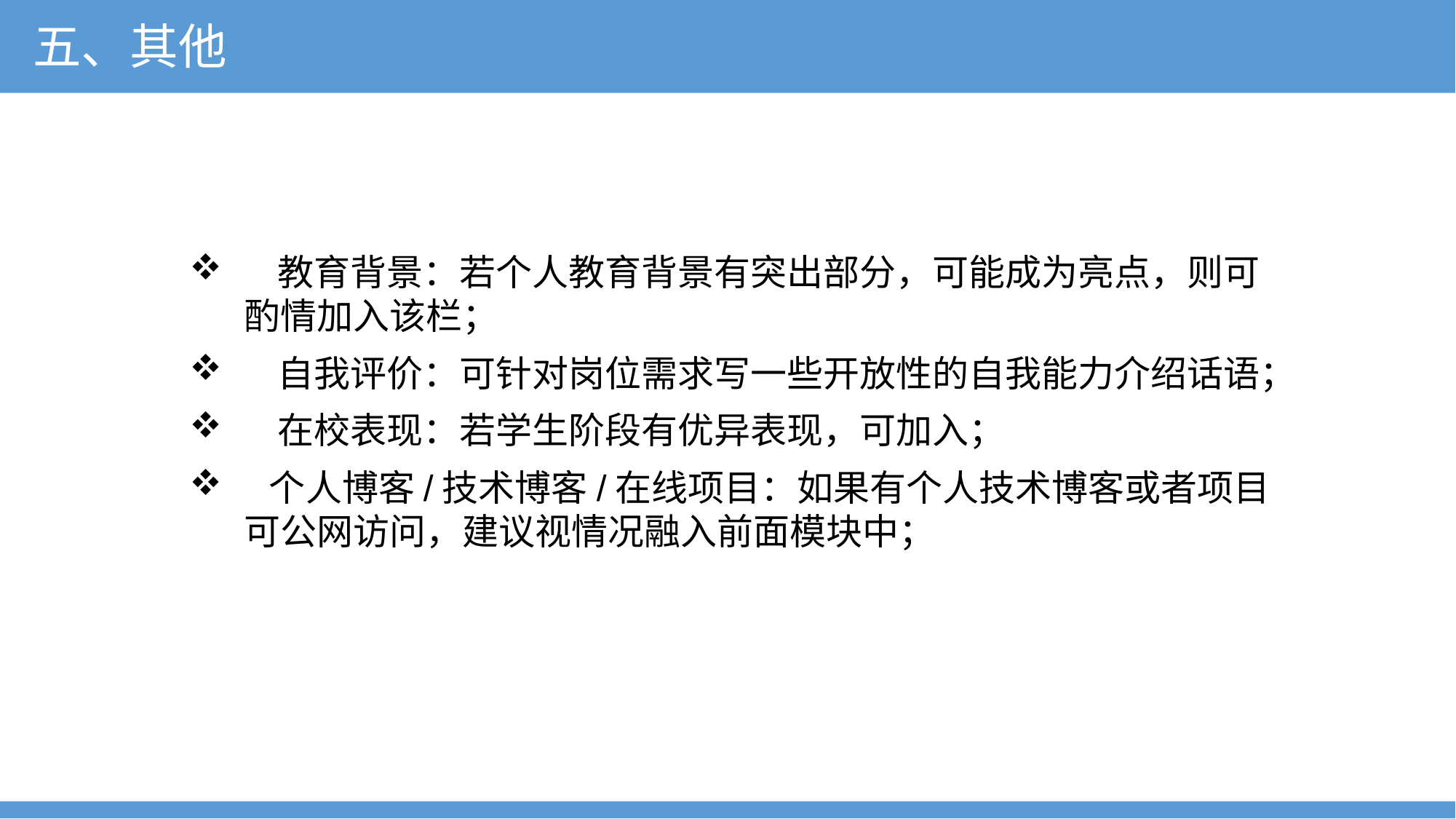

五、其他

   教育背景：若个人教育背景有突出部分，可能成为亮点，则可酌情加入该栏；
   自我评价：可针对岗位需求写一些开放性的自我能力介绍话语；
   在校表现：若学生阶段有优异表现，可加入；
  个人博客/技术博客/在线项目：如果有个人技术博客或者项目可公网访问，建议视情况融入前面模块中；